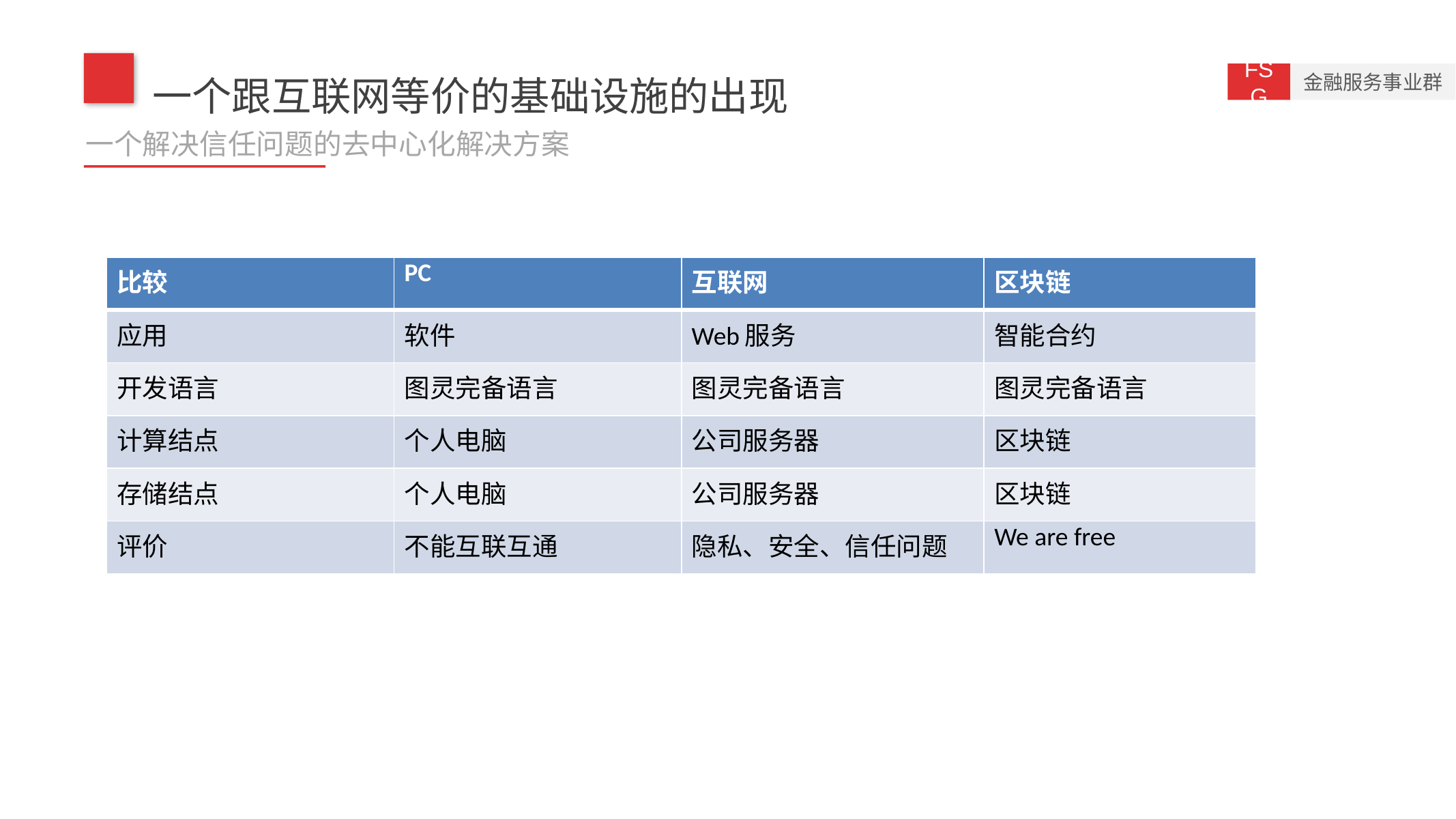

一个跟互联网等价的基础设施的出现

一个解决信任问题的去中心化解决方案

| 比较 | PC | 互联网 | 区块链 |
| --- | --- | --- | --- |
| 应用 | 软件 | Web服务 | 智能合约 |
| 开发语言 | 图灵完备语言 | 图灵完备语言 | 图灵完备语言 |
| 计算结点 | 个人电脑 | 公司服务器 | 区块链 |
| 存储结点 | 个人电脑 | 公司服务器 | 区块链 |
| 评价 | 不能互联互通 | 隐私、安全、信任问题 | We are free |